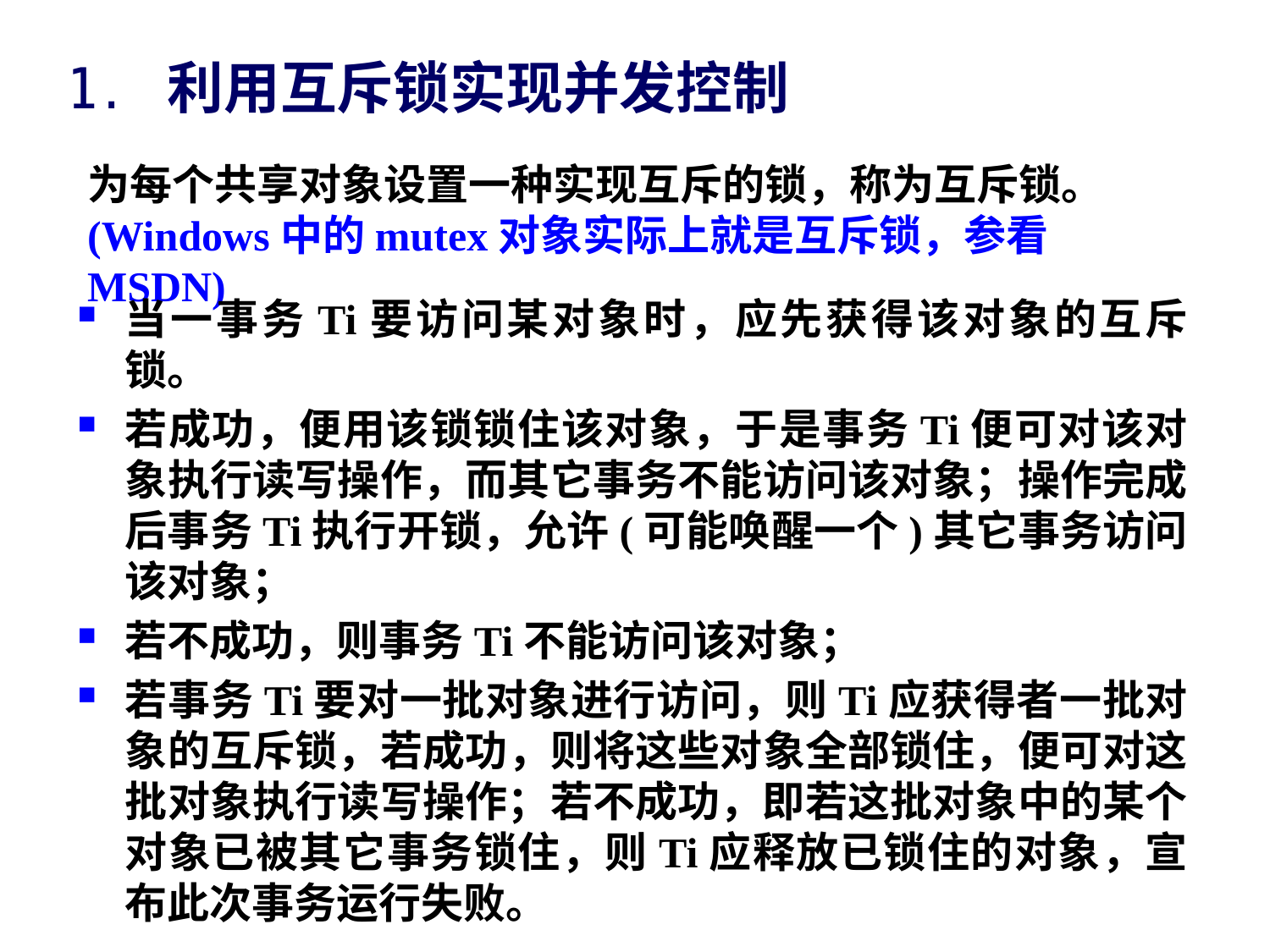

1.  利用互斥锁实现并发控制
为每个共享对象设置一种实现互斥的锁，称为互斥锁。(Windows中的mutex对象实际上就是互斥锁，参看MSDN)
当一事务Ti要访问某对象时，应先获得该对象的互斥锁。
若成功，便用该锁锁住该对象，于是事务Ti便可对该对象执行读写操作，而其它事务不能访问该对象；操作完成后事务Ti执行开锁，允许(可能唤醒一个)其它事务访问该对象；
若不成功，则事务Ti不能访问该对象；
若事务Ti要对一批对象进行访问，则Ti应获得者一批对象的互斥锁，若成功，则将这些对象全部锁住，便可对这批对象执行读写操作；若不成功，即若这批对象中的某个对象已被其它事务锁住，则Ti应释放已锁住的对象，宣布此次事务运行失败。